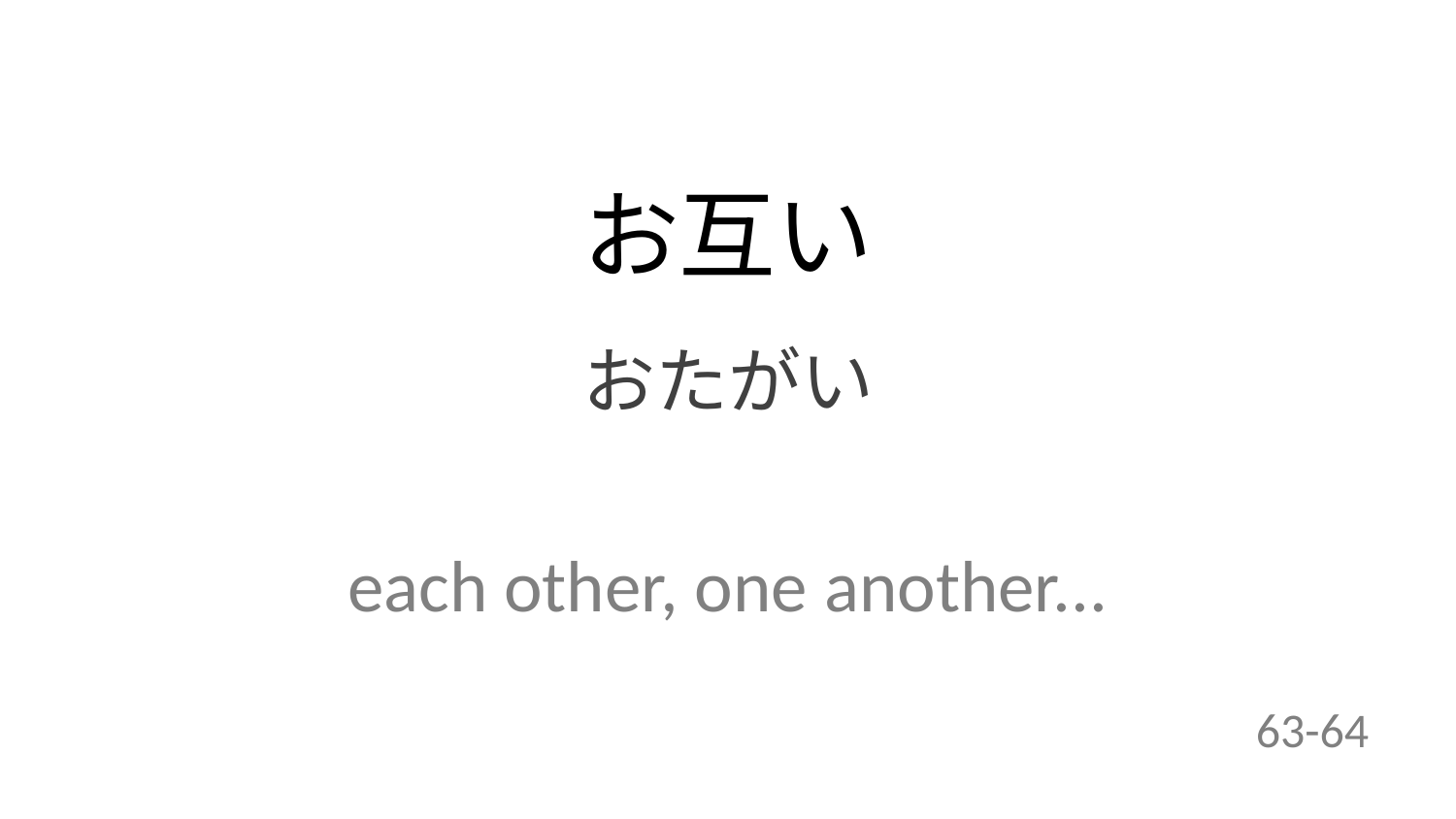

お互い

おたがい
each other, one another...
63-64